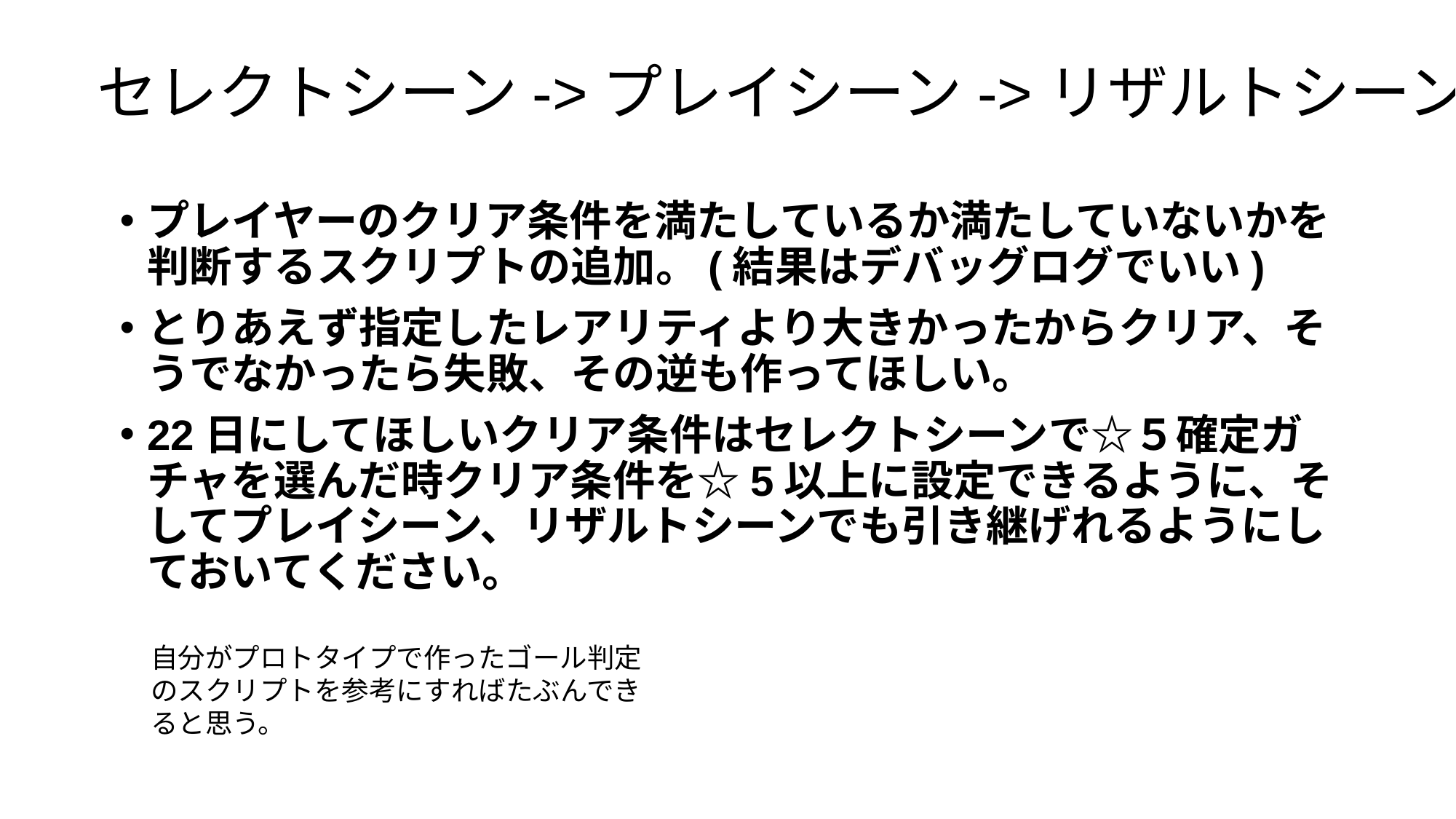

# セレクトシーン->プレイシーン->リザルトシーン
プレイヤーのクリア条件を満たしているか満たしていないかを判断するスクリプトの追加。(結果はデバッグログでいい)
とりあえず指定したレアリティより大きかったからクリア、そうでなかったら失敗、その逆も作ってほしい。
22日にしてほしいクリア条件はセレクトシーンで☆５確定ガチャを選んだ時クリア条件を☆5以上に設定できるように、そしてプレイシーン、リザルトシーンでも引き継げれるようにしておいてください。
自分がプロトタイプで作ったゴール判定のスクリプトを参考にすればたぶんできると思う。